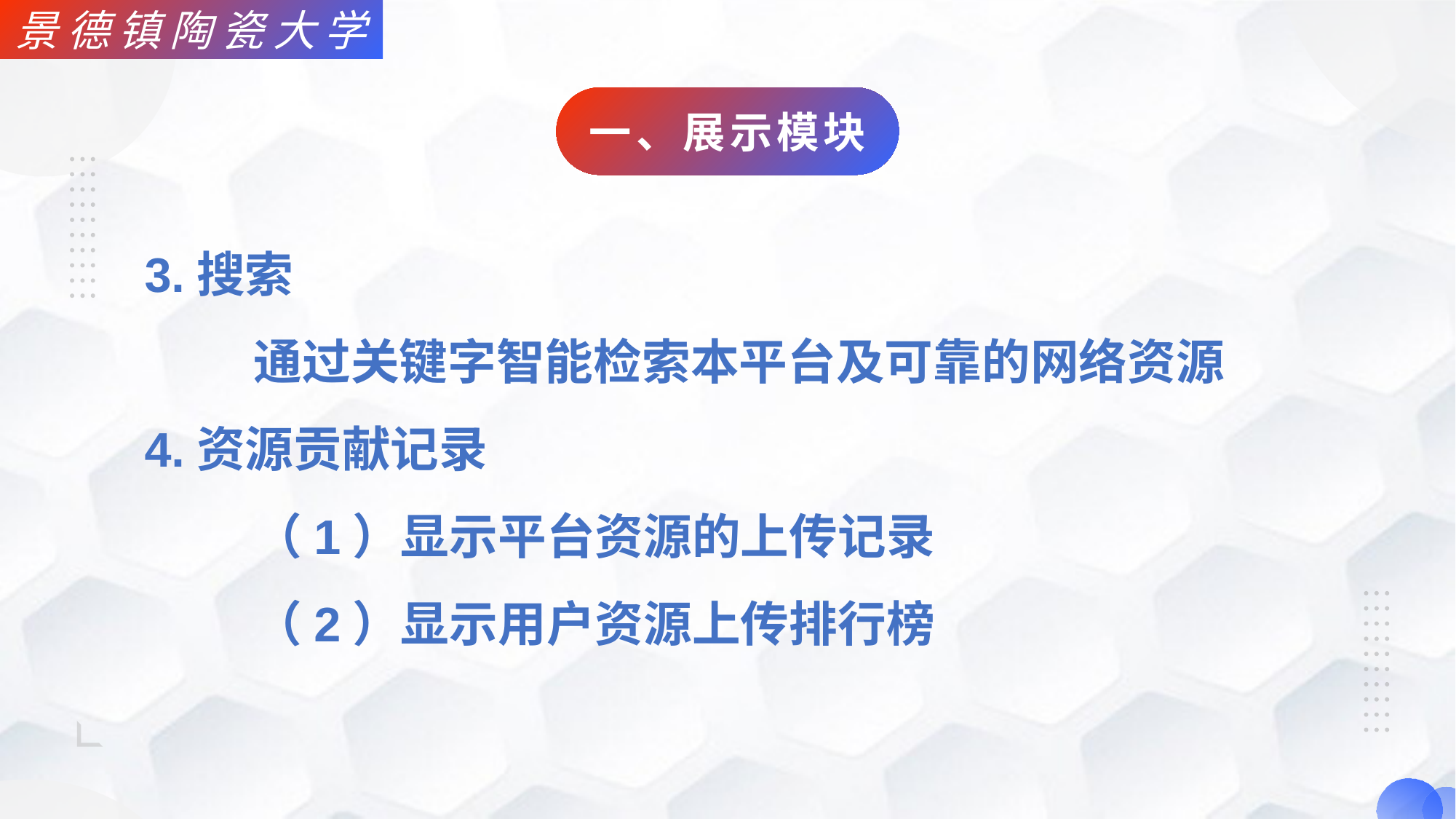

一、展示模块
3.搜索
	通过关键字智能检索本平台及可靠的网络资源
4.资源贡献记录
	（1）显示平台资源的上传记录
	（2）显示用户资源上传排行榜